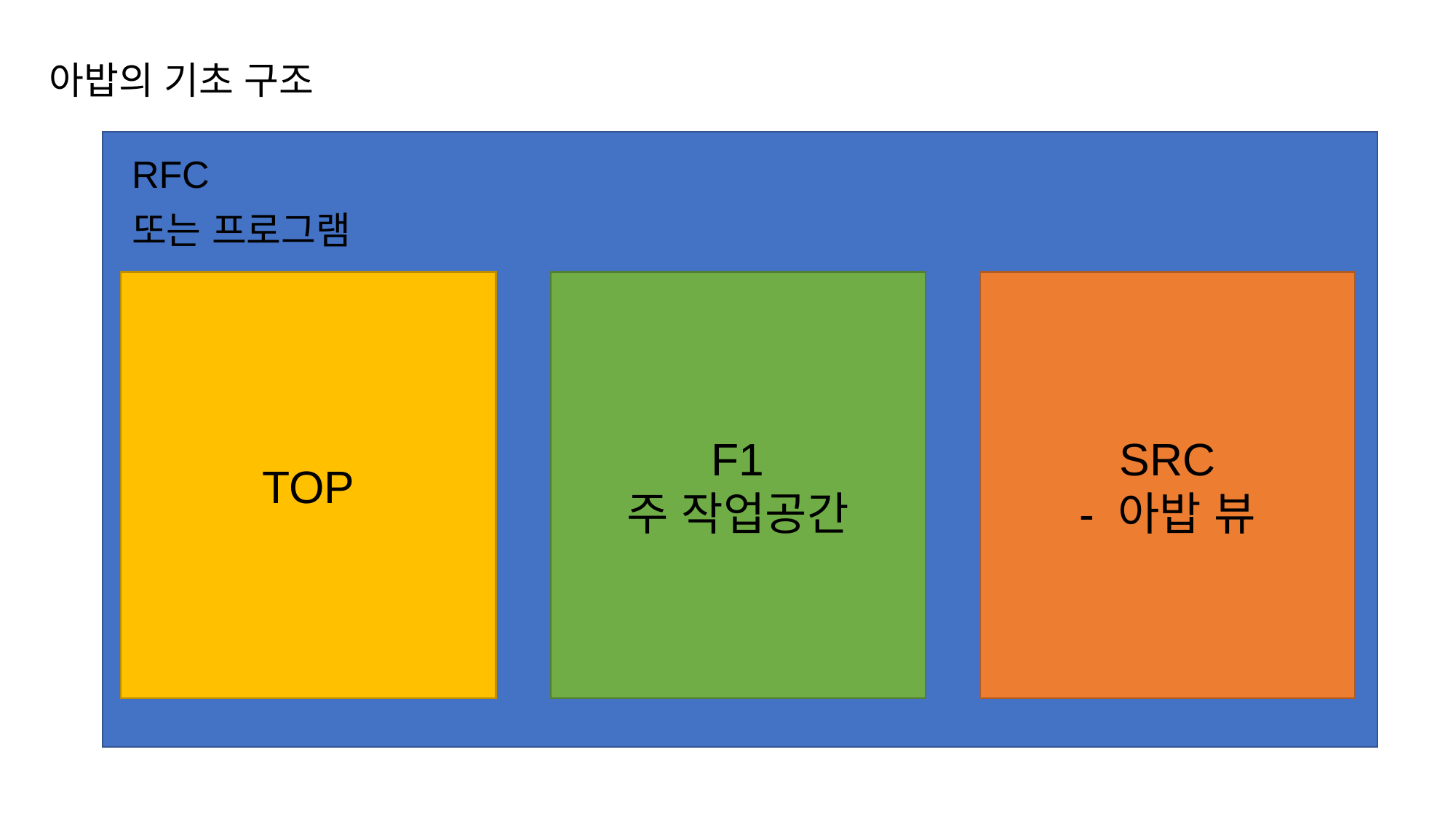

아밥의 기초 구조

RFC
또는 프로그램
SRC
- 아밥 뷰
F1
주 작업공간
TOP